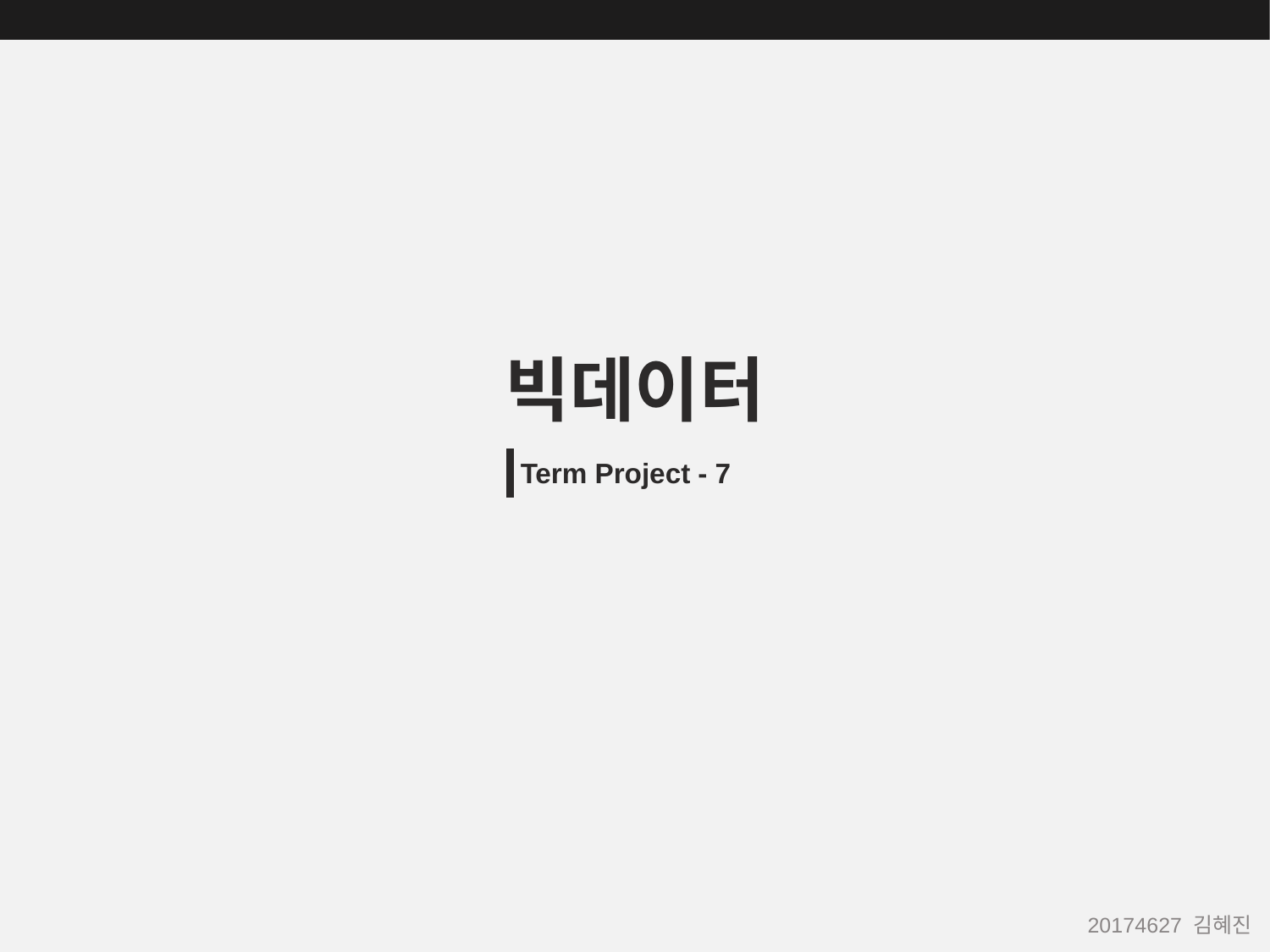

빅데이터

Term Project - 7
20174627 김혜진